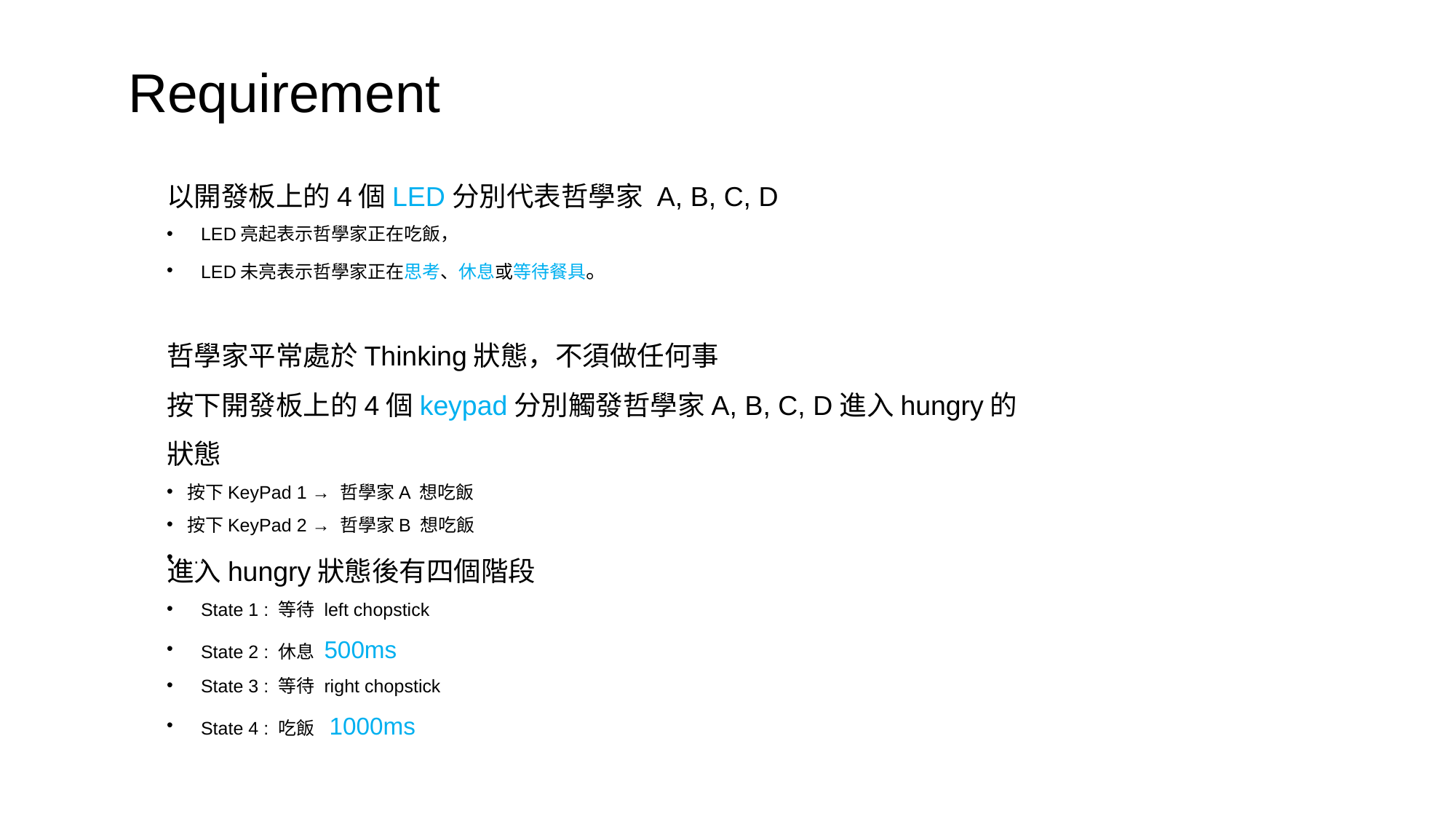

Requirement
以開發板上的4個LED分別代表哲學家 A, B, C, D
LED亮起表示哲學家正在吃飯，
LED未亮表示哲學家正在思考、休息或等待餐具。
哲學家平常處於Thinking狀態，不須做任何事
按下開發板上的4個keypad分別觸發哲學家A, B, C, D進入hungry的狀態
按下KeyPad 1 → 哲學家A 想吃飯
按下KeyPad 2 → 哲學家B 想吃飯
…

進入hungry狀態後有四個階段
State 1 : 等待 left chopstick
State 2 : 休息 500ms
State 3 : 等待 right chopstick
State 4 : 吃飯  1000ms